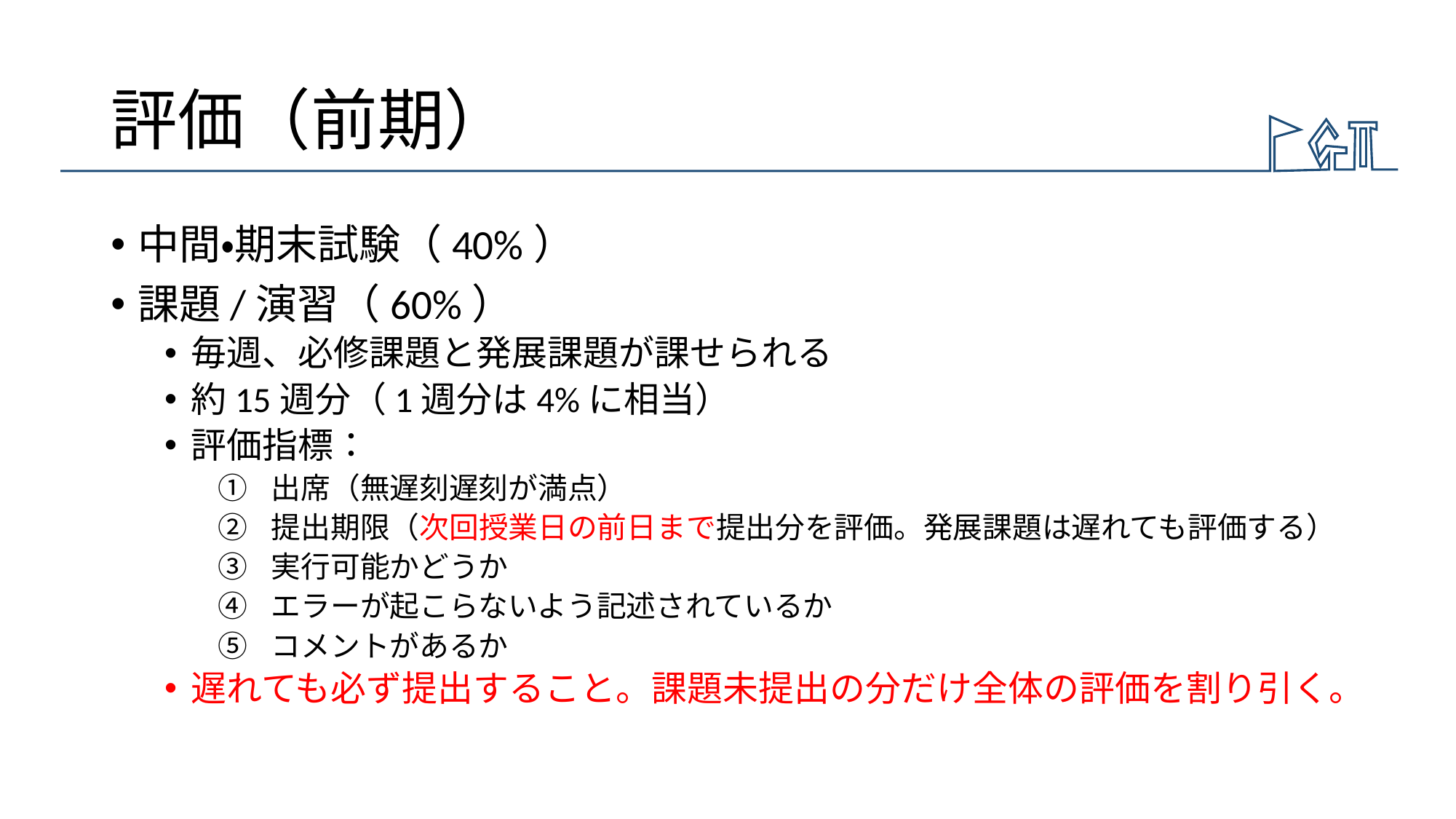

# 評価（前期）
中間・期末試験（40%）
課題/演習（60%）
毎週、必修課題と発展課題が課せられる
約15週分（1週分は4%に相当）
評価指標：
出席（無遅刻遅刻が満点）
提出期限（次回授業日の前日まで提出分を評価。発展課題は遅れても評価する）
実行可能かどうか
エラーが起こらないよう記述されているか
コメントがあるか
遅れても必ず提出すること。課題未提出の分だけ全体の評価を割り引く。